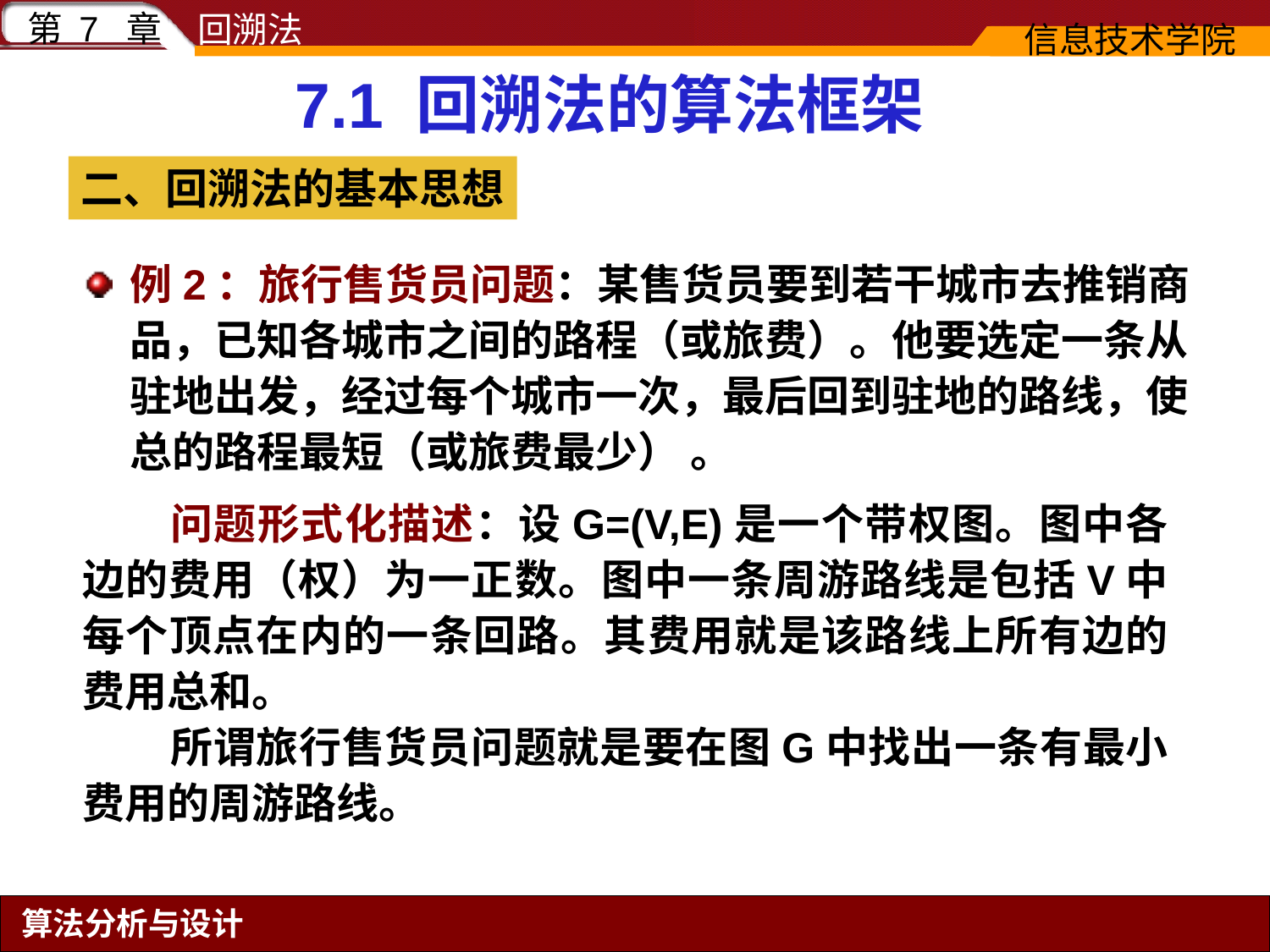

7.1 回溯法的算法框架
二、回溯法的基本思想
例2：旅行售货员问题：某售货员要到若干城市去推销商品，已知各城市之间的路程（或旅费）。他要选定一条从驻地出发，经过每个城市一次，最后回到驻地的路线，使总的路程最短（或旅费最少） 。
问题形式化描述：设G=(V,E)是一个带权图。图中各边的费用（权）为一正数。图中一条周游路线是包括V中每个顶点在内的一条回路。其费用就是该路线上所有边的费用总和。
所谓旅行售货员问题就是要在图G中找出一条有最小费用的周游路线。